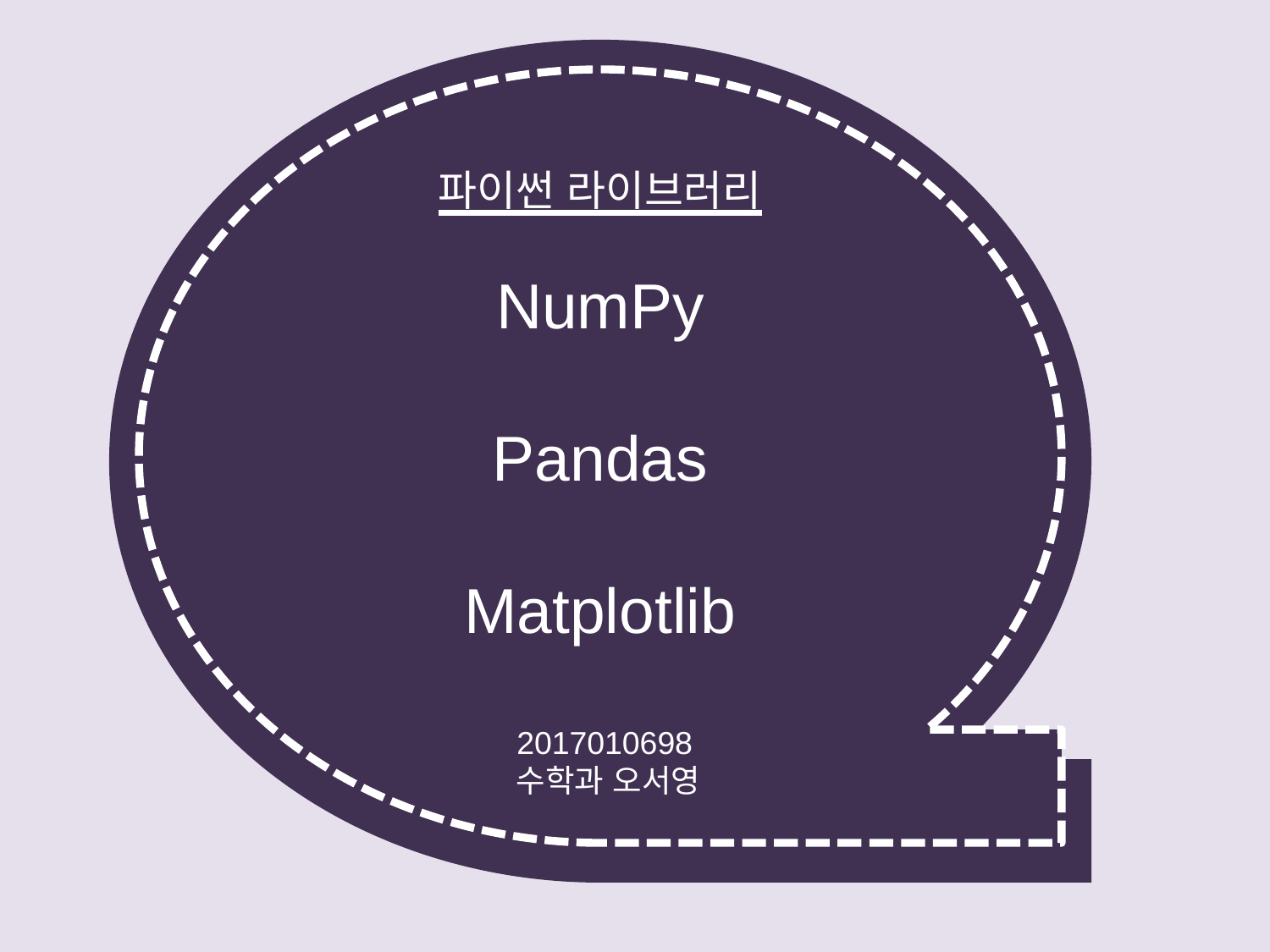

파이썬 라이브러리

NumPy

Pandas

Matplotlib

 2017010698
 수학과 오서영